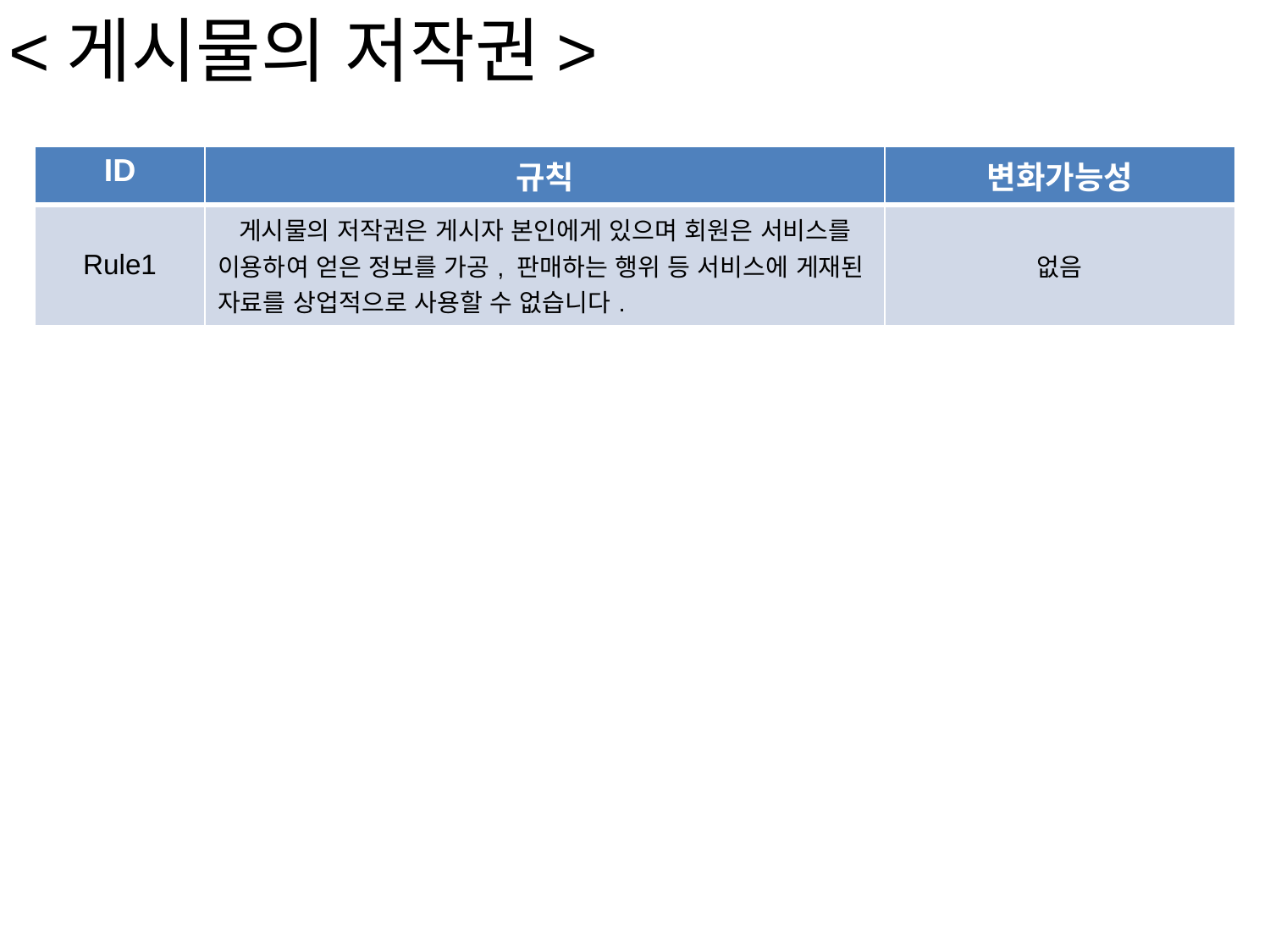

<게시물의 저작권>
| ID | 규칙 | 변화가능성 |
| --- | --- | --- |
| Rule1 | 게시물의 저작권은 게시자 본인에게 있으며 회원은 서비스를 이용하여 얻은 정보를 가공, 판매하는 행위 등 서비스에 게재된 자료를 상업적으로 사용할 수 없습니다. | 없음 |